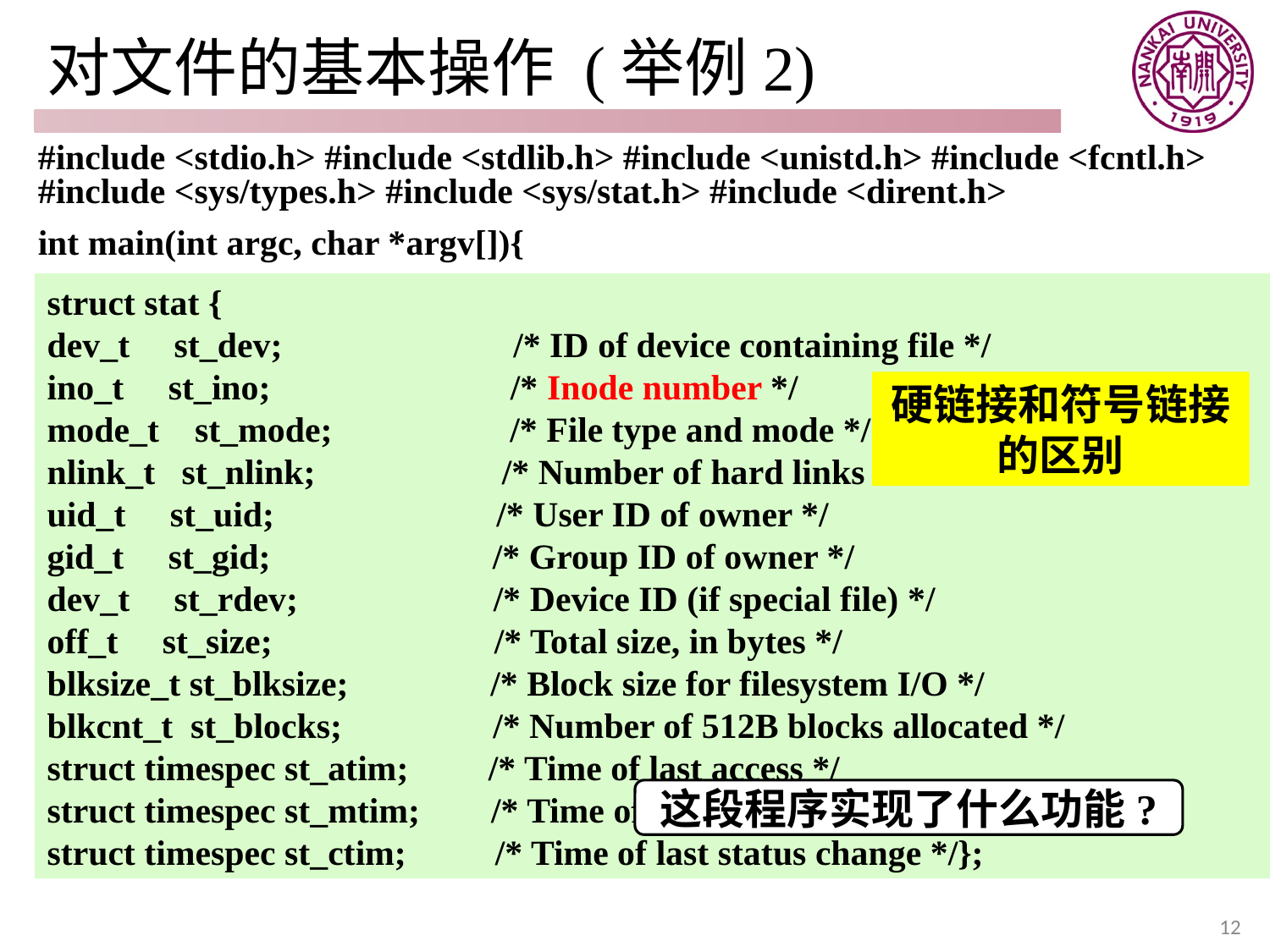

# 对文件的基本操作 (举例2)
#include <stdio.h> #include <stdlib.h> #include <unistd.h> #include <fcntl.h> #include <sys/types.h> #include <sys/stat.h> #include <dirent.h>
int main(int argc, char *argv[]){
    struct stat sb;  DIR *dirp;  struct dirent *direntp;  char filename[128];
    if ((dirp = opendir("/root")) == NULL){
          printf("Open Directory Error%s\n");    exit(1);  }
    while ((direntp = readdir(dirp)) != NULL){
          sprintf(filename, "/root/%s",
                                        direntp->d_name);
          if (lstat(filename, &sb) == -1){printf("lstat Error%s\n"); exit(1);}
    printf("name : %s, mode : %d, size : %d, user id : %d\n",
                 direntp->d_name, sb.st_mode, sb.st_size, sb.st_uid);  }
    closedir(dirp);
    return 0;
}
struct stat {
dev_t     st_dev;                          /* ID of device containing file */
ino_t     st_ino;                           /* Inode number */
mode_t    st_mode;                    /* File type and mode */
nlink_t   st_nlink;                     /* Number of hard links */
uid_t     st_uid;                         /* User ID of owner */
gid_t     st_gid;                         /* Group ID of owner */
dev_t     st_rdev;                      /* Device ID (if special file) */
off_t     st_size;                         /* Total size, in bytes */
blksize_t st_blksize;                /* Block size for filesystem I/O */
blkcnt_t  st_blocks;                 /* Number of 512B blocks allocated */
struct timespec st_atim;         /* Time of last access */
struct timespec st_mtim;        /* Time of last modification */
struct timespec st_ctim;          /* Time of last status change */};
硬链接和符号链接
的区别
打开一个目录名对应的目录流
读取一个文件条目, 返回其指针, 流自动指向下一条目
这段程序实现了什么功能?
12